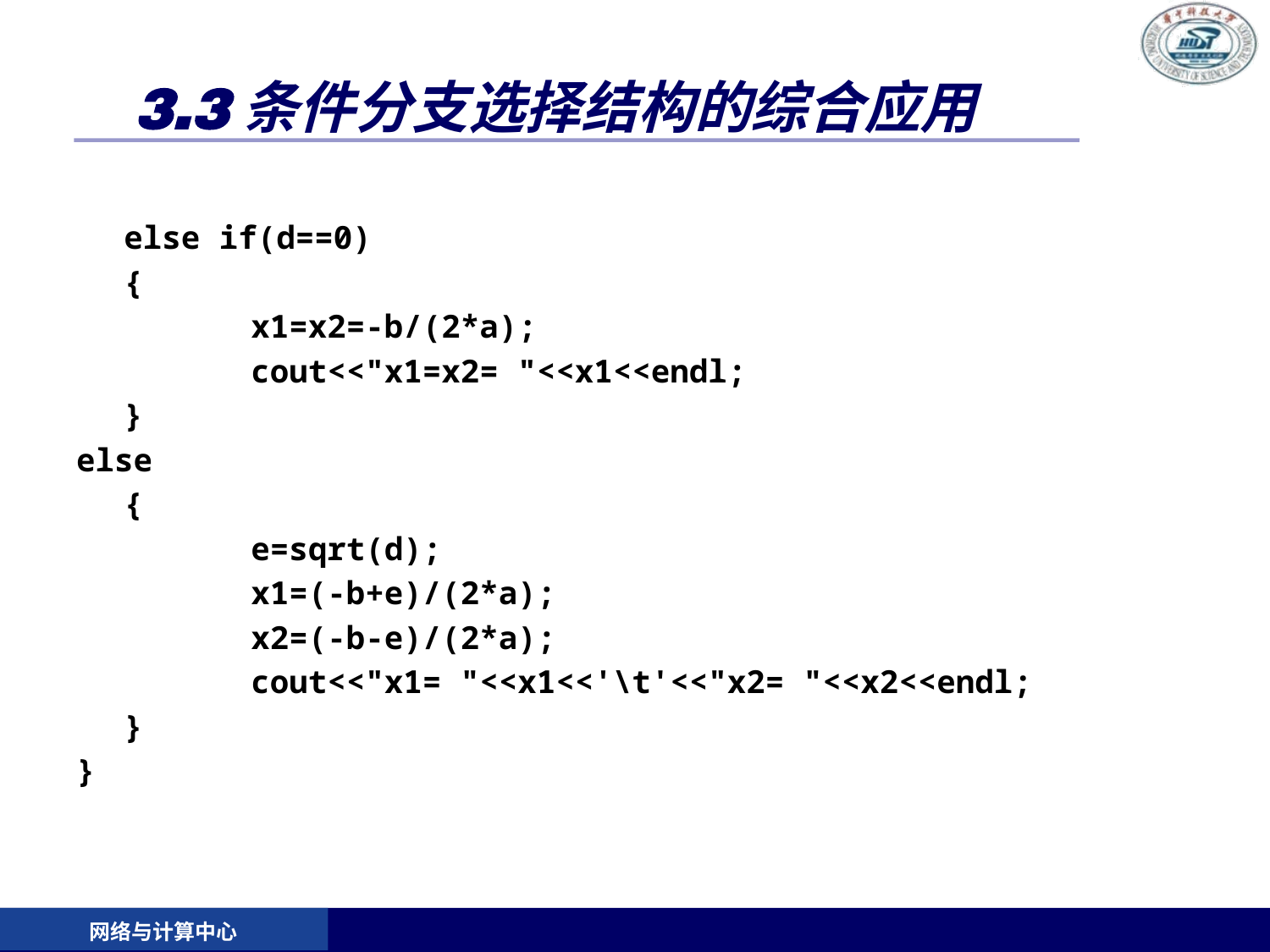

# 3.3条件分支选择结构的综合应用
	else if(d==0)
	{
		x1=x2=-b/(2*a);
		cout<<"x1=x2= "<<x1<<endl;
	}
else
	{
		e=sqrt(d);
		x1=(-b+e)/(2*a);
		x2=(-b-e)/(2*a);
		cout<<"x1= "<<x1<<'\t'<<"x2= "<<x2<<endl;
	}
}

网络与计算中心